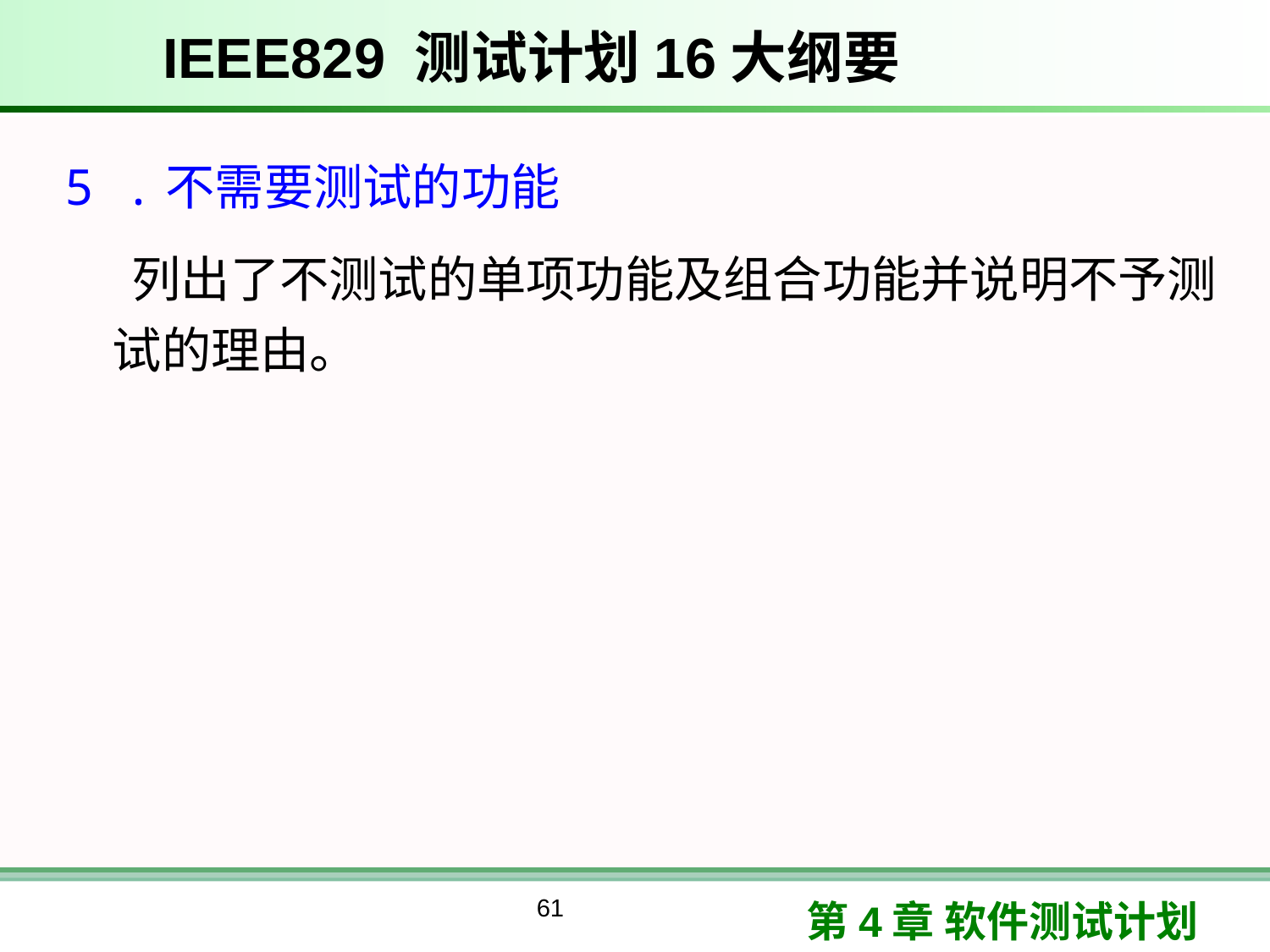

# IEEE829 测试计划16大纲要
5 .不需要测试的功能
     列出了不测试的单项功能及组合功能并说明不予测试的理由。

61